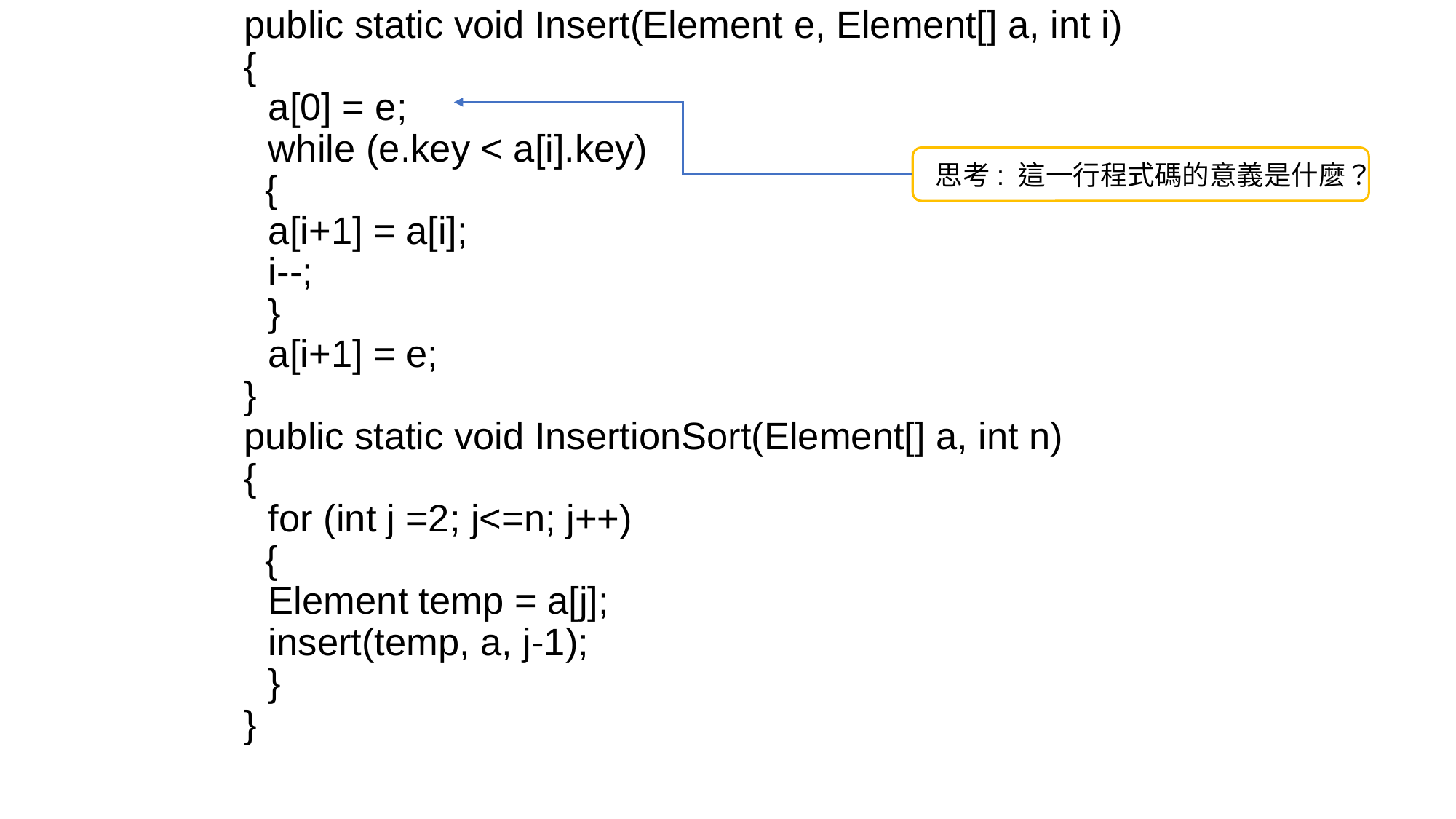

public static void Insert(Element e, Element[] a, int i)
{
	a[0] = e;
	while (e.key < a[i].key)
  {
		a[i+1] = a[i];
		i--;
	}
	a[i+1] = e;
}
public static void InsertionSort(Element[] a, int n)
{
	for (int j =2; j<=n; j++)
  {
		Element temp = a[j];
		insert(temp, a, j-1);
	}
}
思考: 這一行程式碼的意義是什麼？